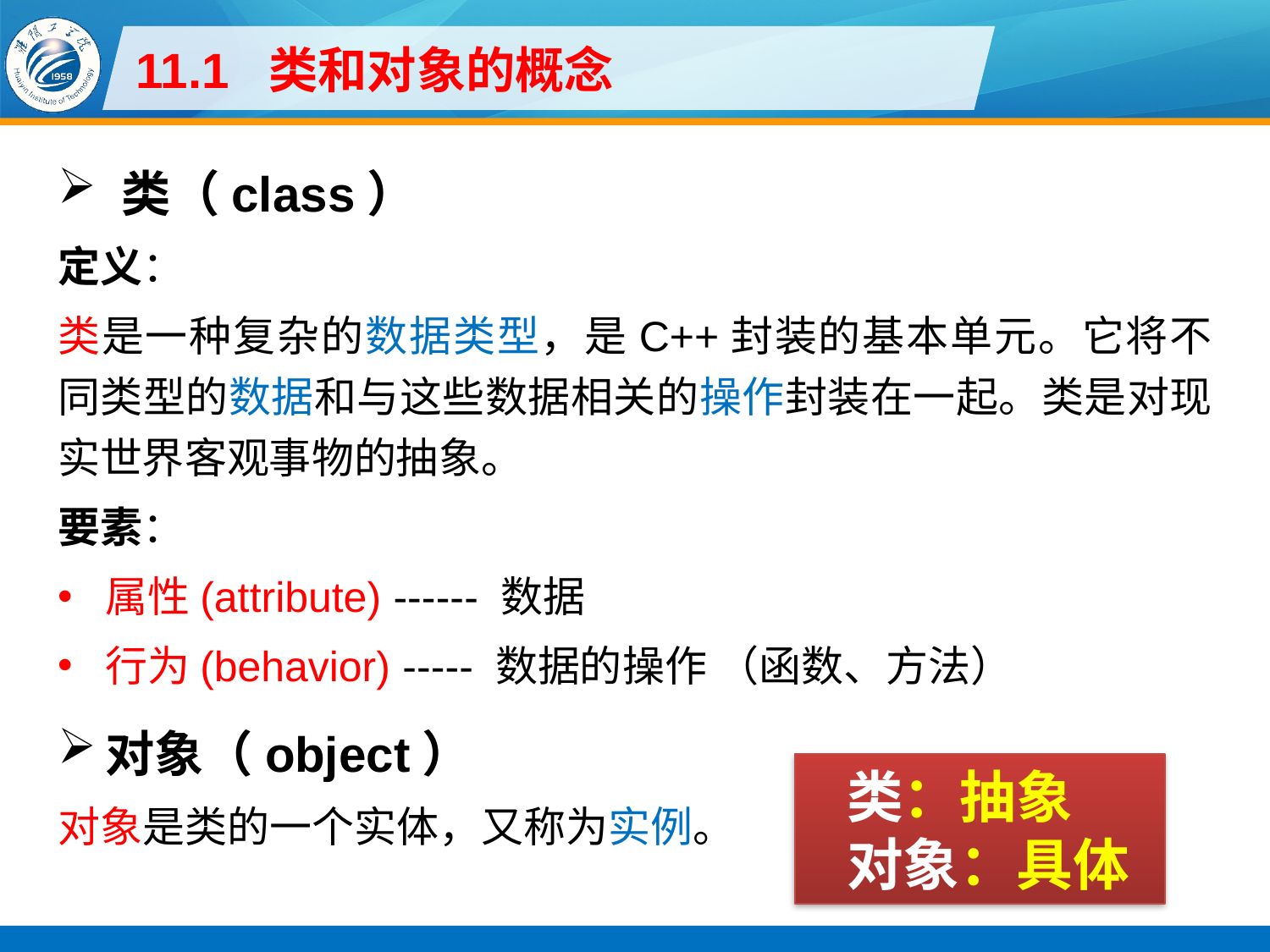

# 11.1  类和对象的概念
类（class）
定义：
类是一种复杂的数据类型，是C++封装的基本单元。它将不同类型的数据和与这些数据相关的操作封装在一起。类是对现实世界客观事物的抽象。
要素：
属性(attribute) ------ 数据
行为(behavior) ----- 数据的操作 （函数、方法）
对象（object）
对象是类的一个实体，又称为实例。
  类：抽象
  对象：具体